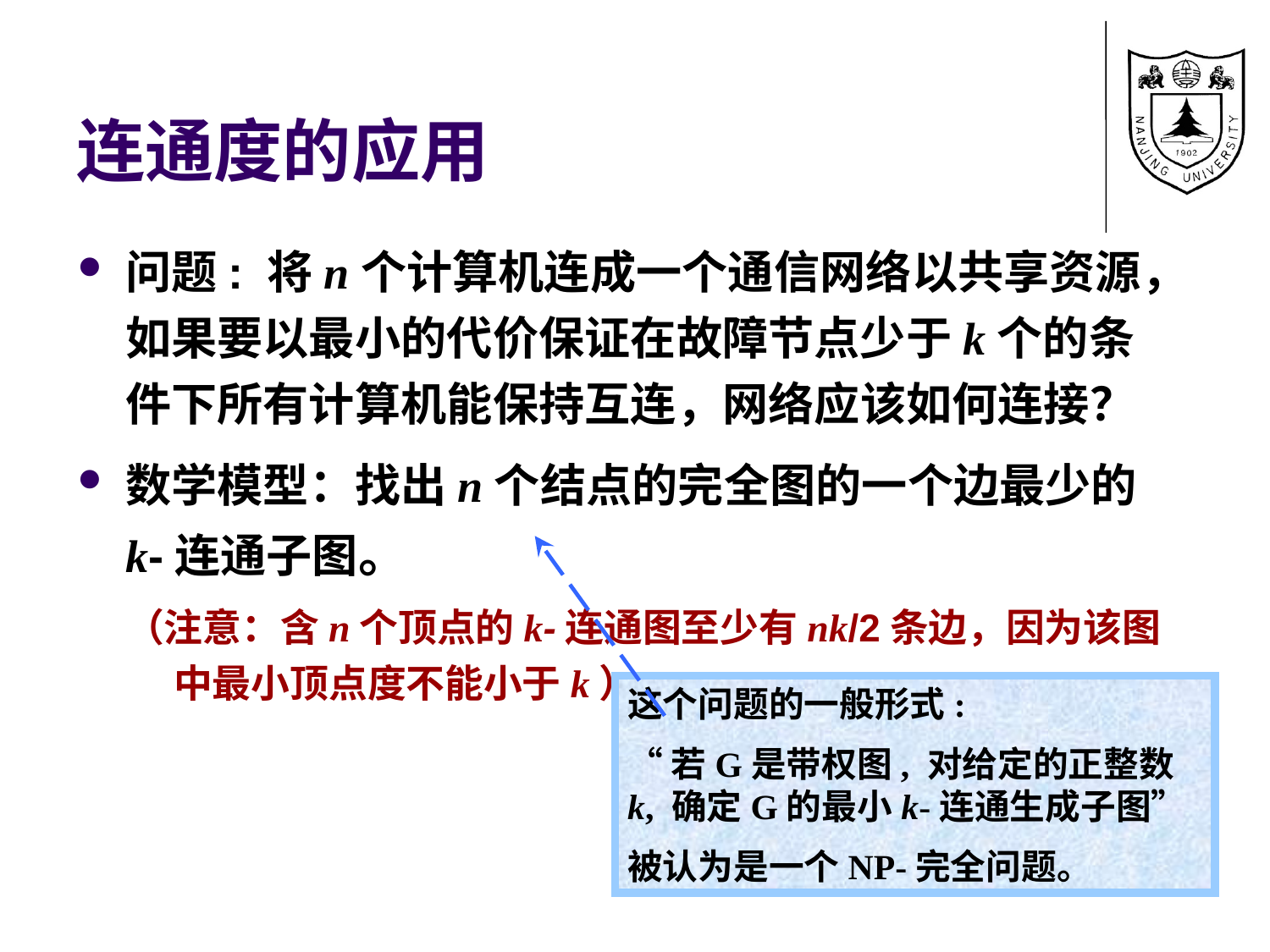

# 连通度的应用
问题: 将n个计算机连成一个通信网络以共享资源，如果要以最小的代价保证在故障节点少于k个的条件下所有计算机能保持互连，网络应该如何连接？
数学模型：找出n个结点的完全图的一个边最少的k-连通子图。
（注意：含n个顶点的k-连通图至少有nk/2条边，因为该图中最小顶点度不能小于k）

这个问题的一般形式:
“若G是带权图, 对给定的正整数k, 确定G的最小k-连通生成子图”
被认为是一个NP-完全问题。
68